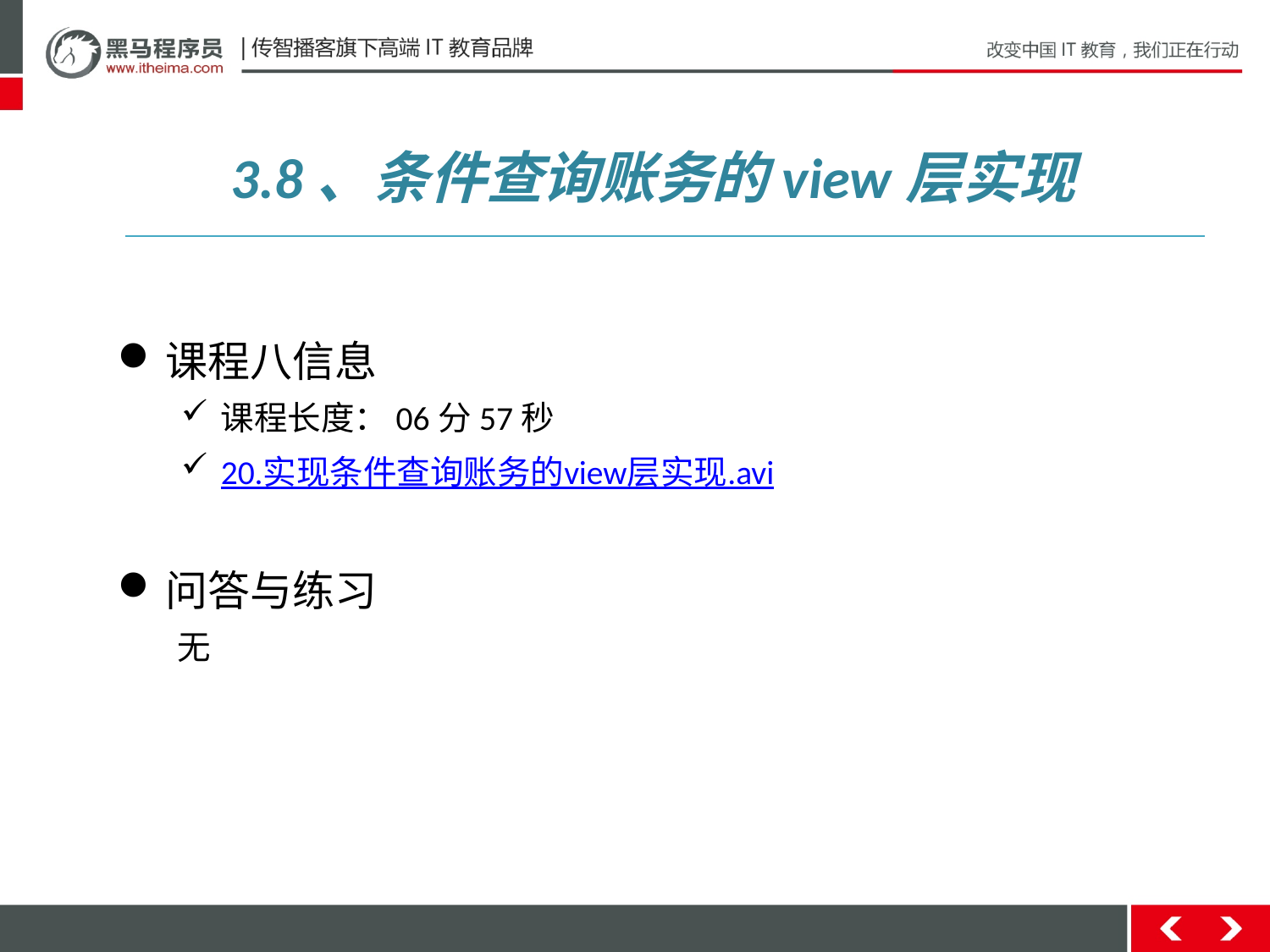

3.8、条件查询账务的view层实现

课程八信息
课程长度：06分57秒
20.实现条件查询账务的view层实现.avi

问答与练习
       无